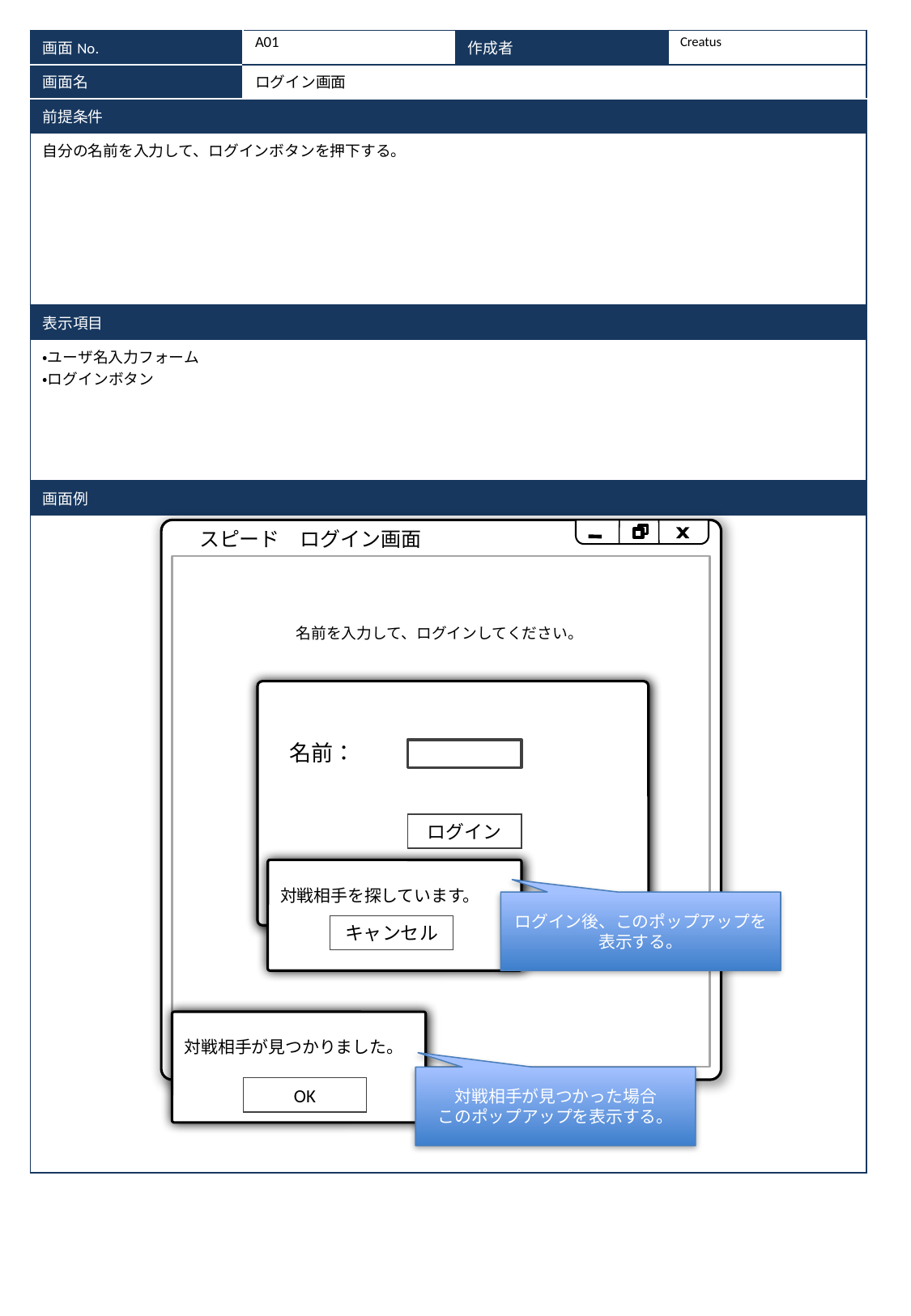

| 画面No. | A01 | 作成者 | Creatus |
| --- | --- | --- | --- |
| 画面名 | ログイン画面 |  |  |
| 前提条件 |  |  |  |
| 自分の名前を入力して、ログインボタンを押下する。 |  |  |  |
| 表示項目 |  |  |  |
| ・ユーザ名入力フォーム ・ログインボタン |  |  |  |
| 画面例 |  |  |  |
|  |  |  |  |

スピード　ログイン画面

You clicked
名前：

名前を入力して、ログインしてください。
ログイン
対戦相手を探しています。

ログイン後、このポップアップを
表示する。
キャンセル
対戦相手が見つかりました。

対戦相手が見つかった場合
このポップアップを表示する。
OK